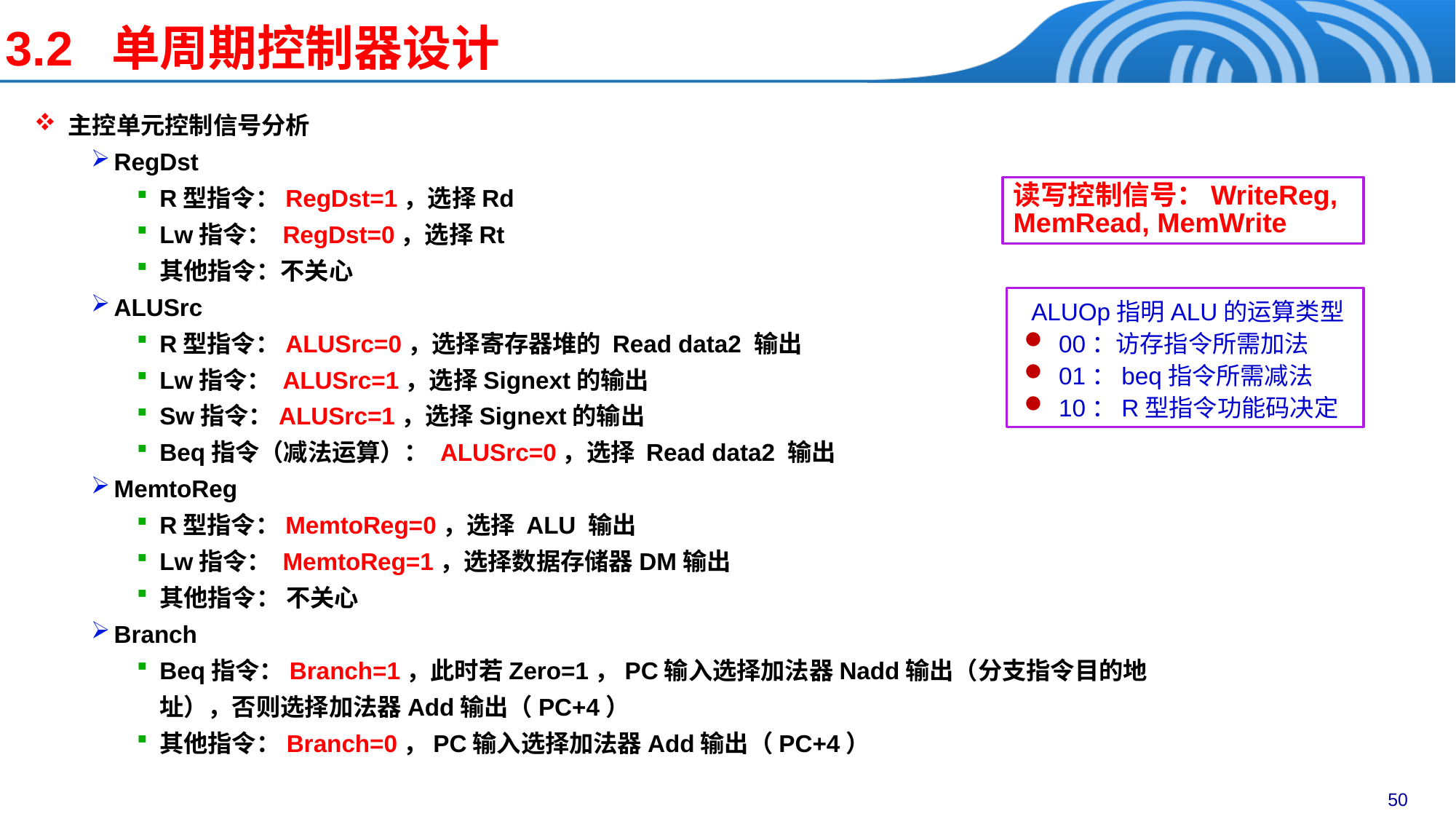

# 3.2  单周期控制器设计
主控单元控制信号分析
RegDst
R型指令：RegDst=1，选择Rd
Lw指令： RegDst=0，选择Rt
其他指令：不关心
ALUSrc
R型指令：ALUSrc=0，选择寄存器堆的 Read data2 输出
Lw指令： ALUSrc=1，选择Signext的输出
Sw指令：ALUSrc=1，选择Signext的输出
Beq指令（减法运算）： ALUSrc=0，选择 Read data2 输出
MemtoReg
R型指令：MemtoReg=0，选择 ALU 输出
Lw指令： MemtoReg=1，选择数据存储器DM输出
其他指令： 不关心
Branch
Beq指令：Branch=1，此时若Zero=1，PC输入选择加法器Nadd输出（分支指令目的地址），否则选择加法器Add输出（PC+4）
其他指令：Branch=0，PC输入选择加法器Add输出（PC+4）

读写控制信号：WriteReg, MemRead, MemWrite
ALUOp指明ALU的运算类型
00：访存指令所需加法
01：beq指令所需减法
10：R型指令功能码决定